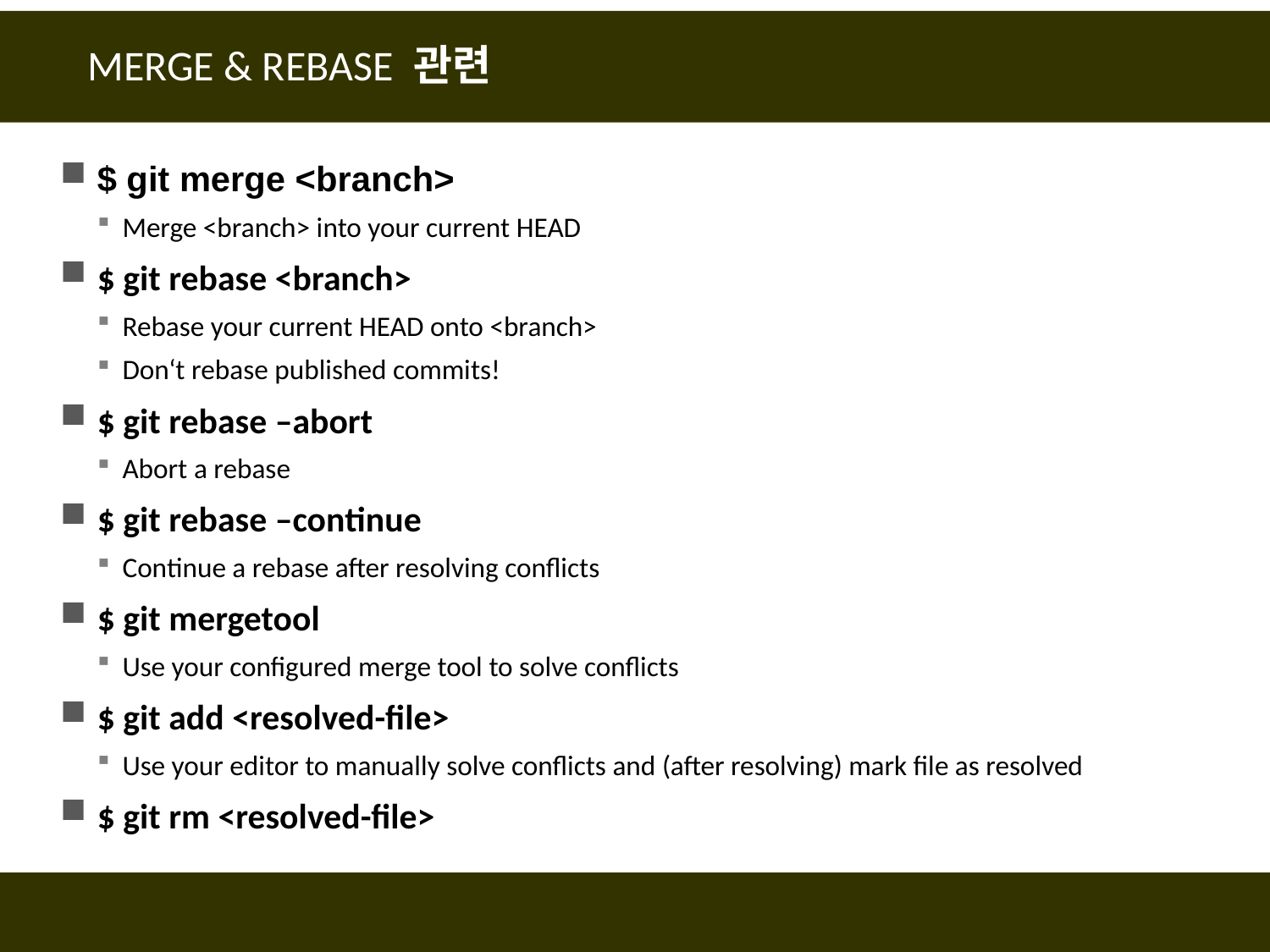

# MERGE & REBASE 관련
$ git merge <branch>
Merge <branch> into your current HEAD
$ git rebase <branch>
Rebase your current HEAD onto <branch>
Don‘t rebase published commits!
$ git rebase –abort
Abort a rebase
$ git rebase –continue
Continue a rebase after resolving conflicts
$ git mergetool
Use your configured merge tool to solve conflicts
$ git add <resolved-file>
Use your editor to manually solve conflicts and (after resolving) mark file as resolved
$ git rm <resolved-file>